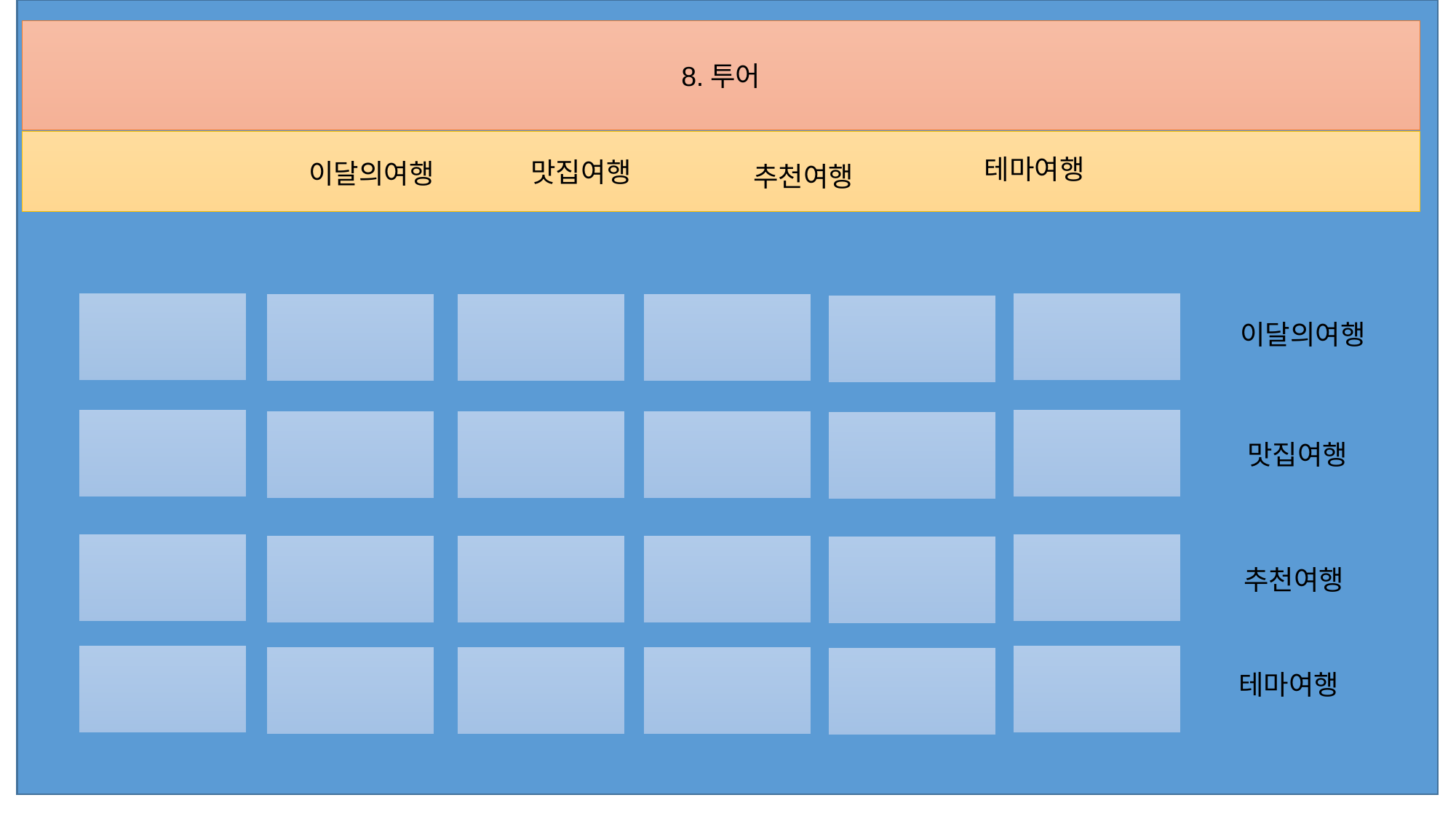

8.투어

테마여행
맛집여행
이달의여행
추천여행

이달의여행

맛집여행

추천여행

테마여행